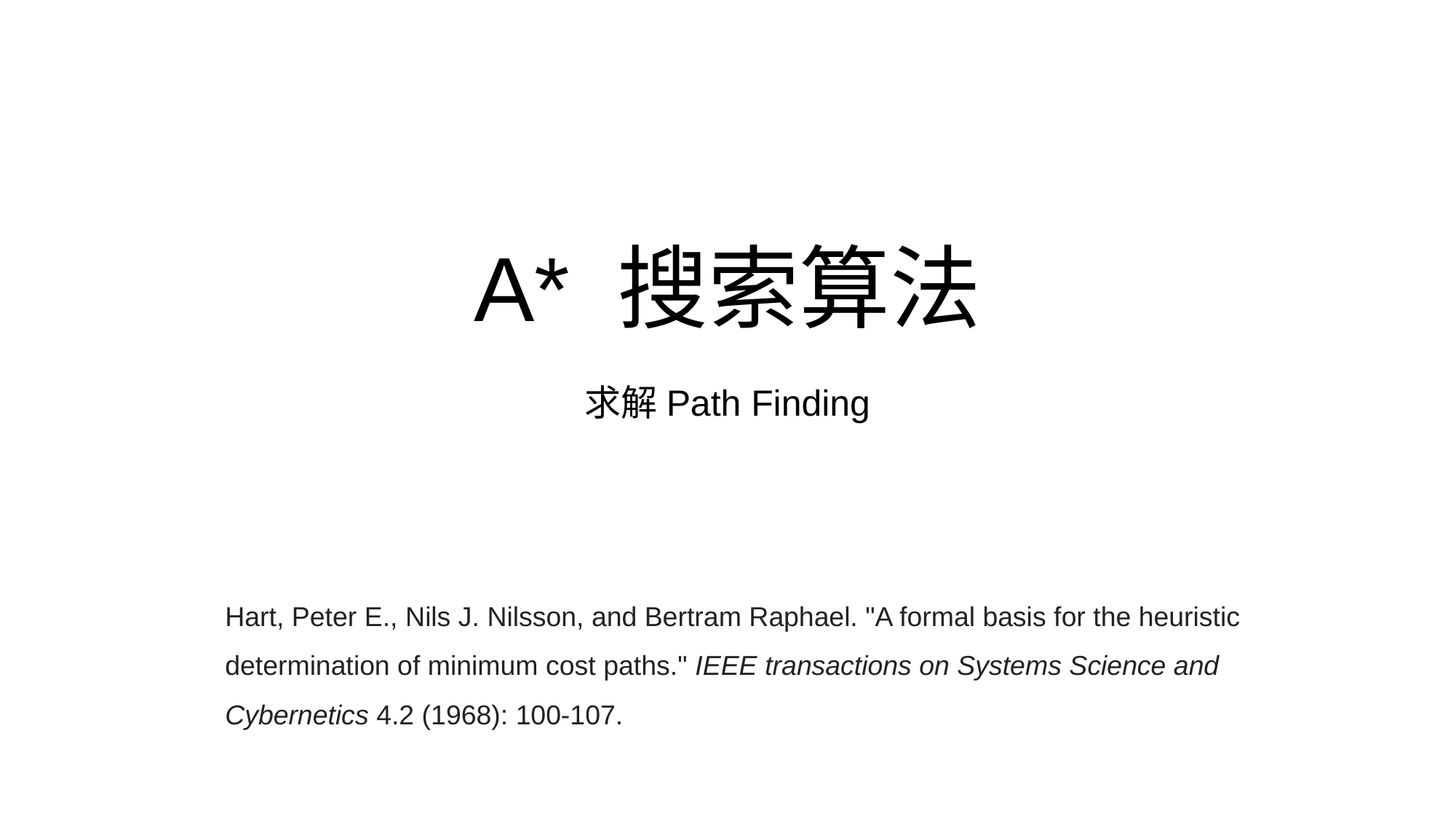

# A* 搜索算法
求解Path Finding
Hart, Peter E., Nils J. Nilsson, and Bertram Raphael. "A formal basis for the heuristic determination of minimum cost paths." IEEE transactions on Systems Science and Cybernetics 4.2 (1968): 100-107.